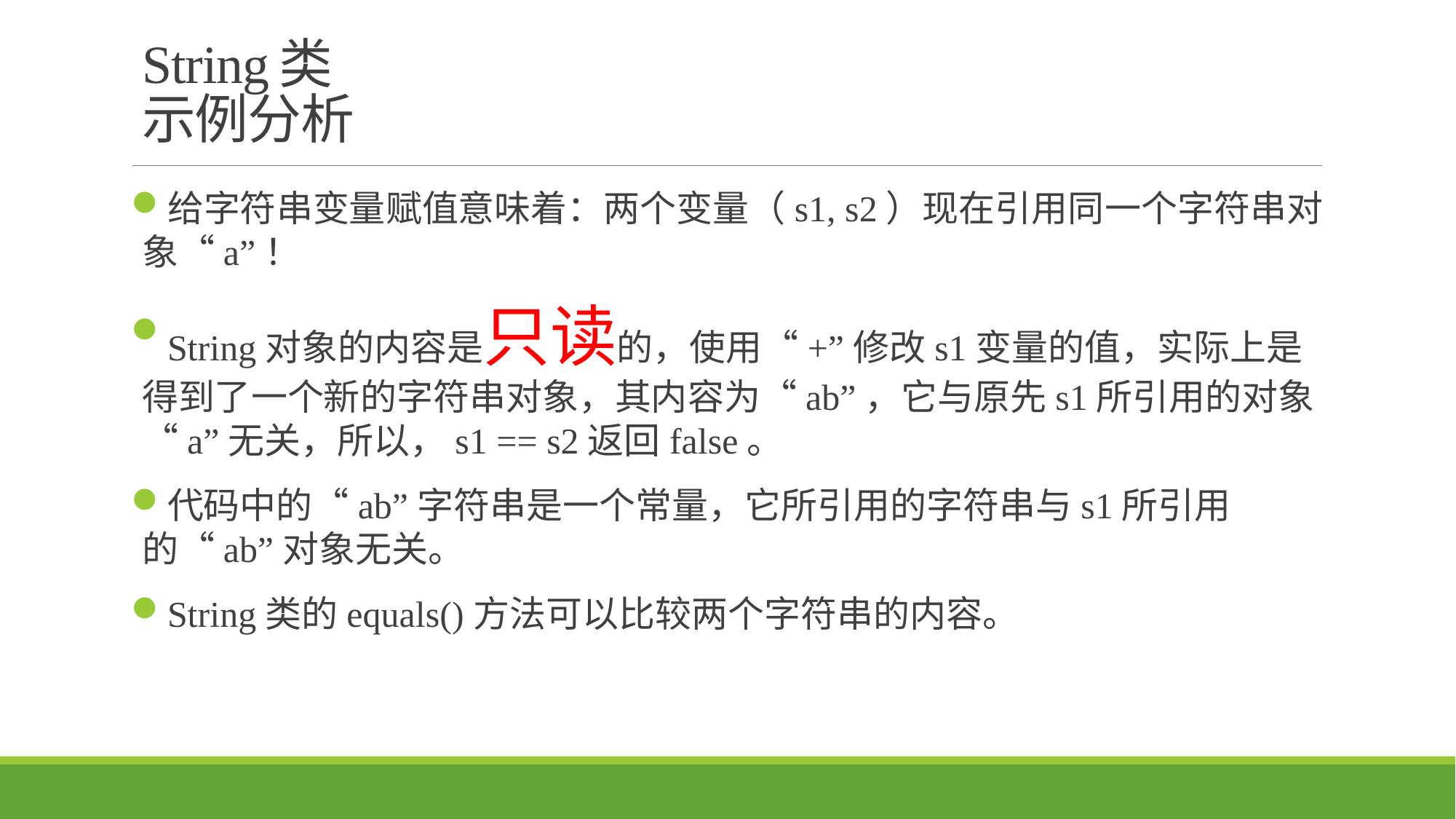

# String类 示例分析
给字符串变量赋值意味着：两个变量（s1, s2）现在引用同一个字符串对象“a”！
String对象的内容是只读的，使用“+”修改s1变量的值，实际上是得到了一个新的字符串对象，其内容为“ab”，它与原先s1所引用的对象“a”无关，所以，s1 == s2返回false。
代码中的“ab”字符串是一个常量，它所引用的字符串与s1所引用的“ab”对象无关。
String类的equals()方法可以比较两个字符串的内容。